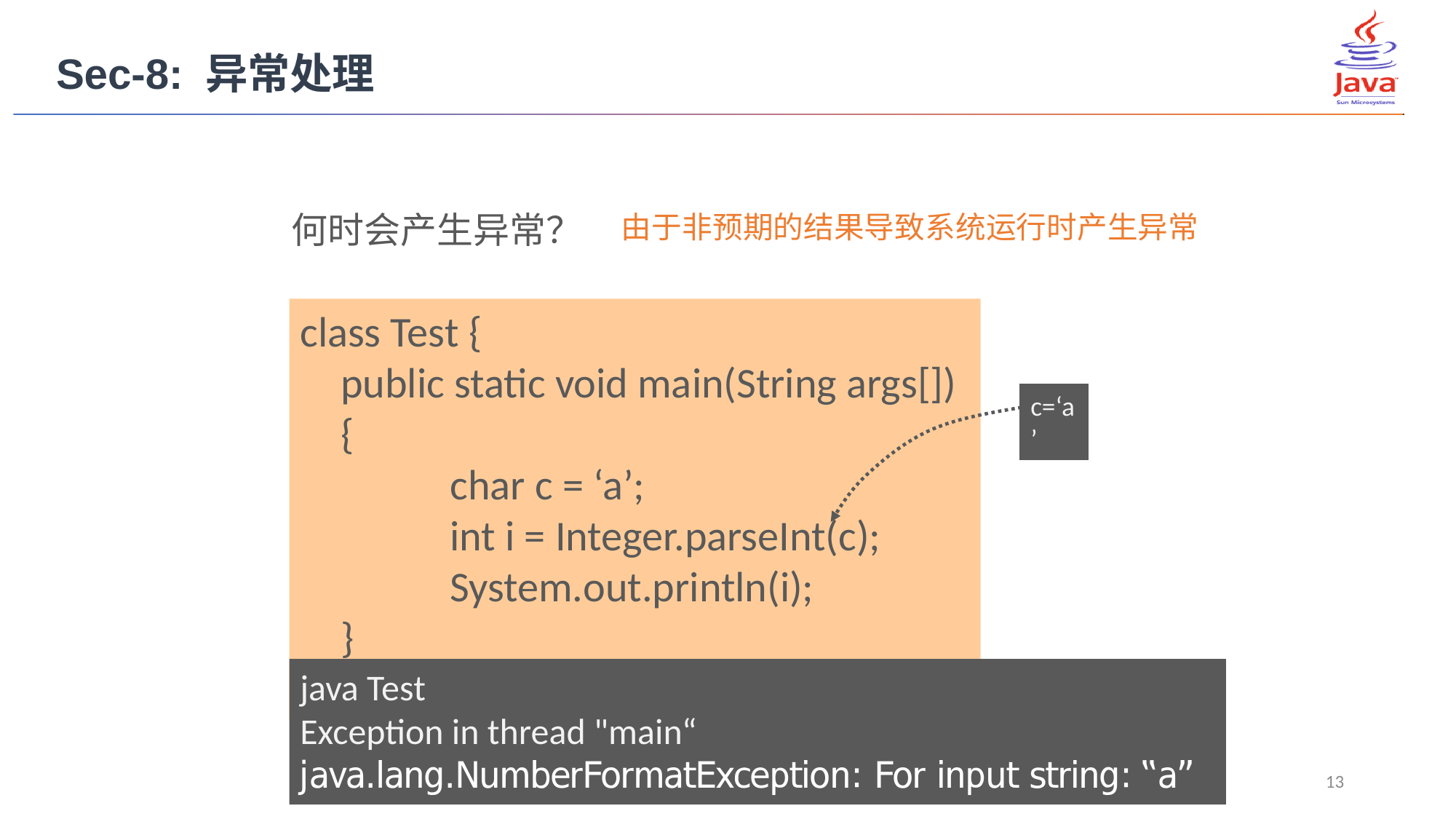

Sec-8: 异常处理

何时会产生异常？
由于非预期的结果导致系统运行时产生异常
class Test {
	public static void main(String args[]) {
		char c = ‘a’;
		int i = Integer.parseInt(c);
		System.out.println(i);
	}
}
c=‘a’

java Test
Exception in thread "main“
java.lang.NumberFormatException: For input string: “a”
13